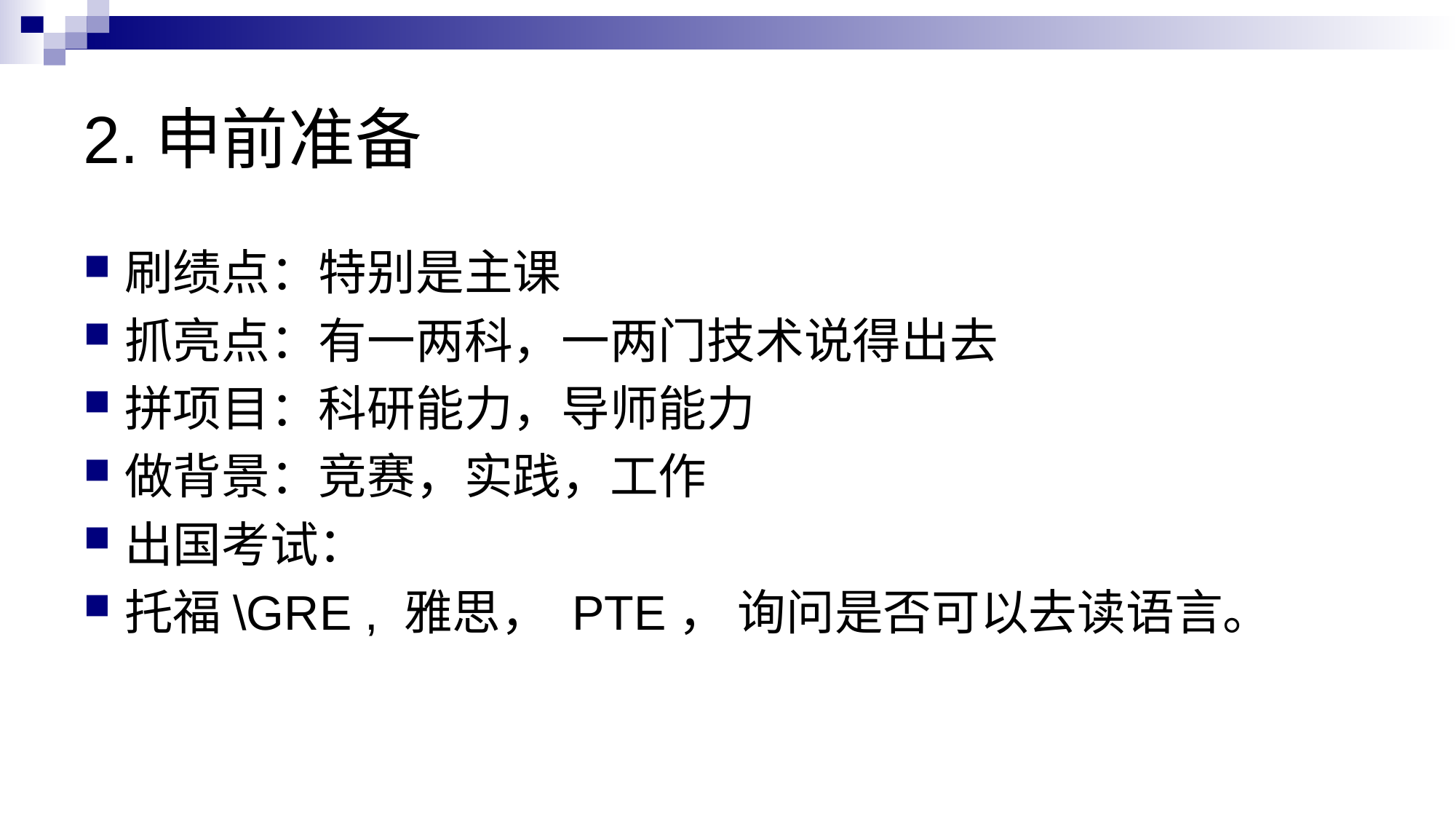

# 2.申前准备
刷绩点：特别是主课
抓亮点：有一两科，一两门技术说得出去
拼项目：科研能力，导师能力
做背景：竞赛，实践，工作
出国考试：
托福\GRE , 雅思， PTE， 询问是否可以去读语言。